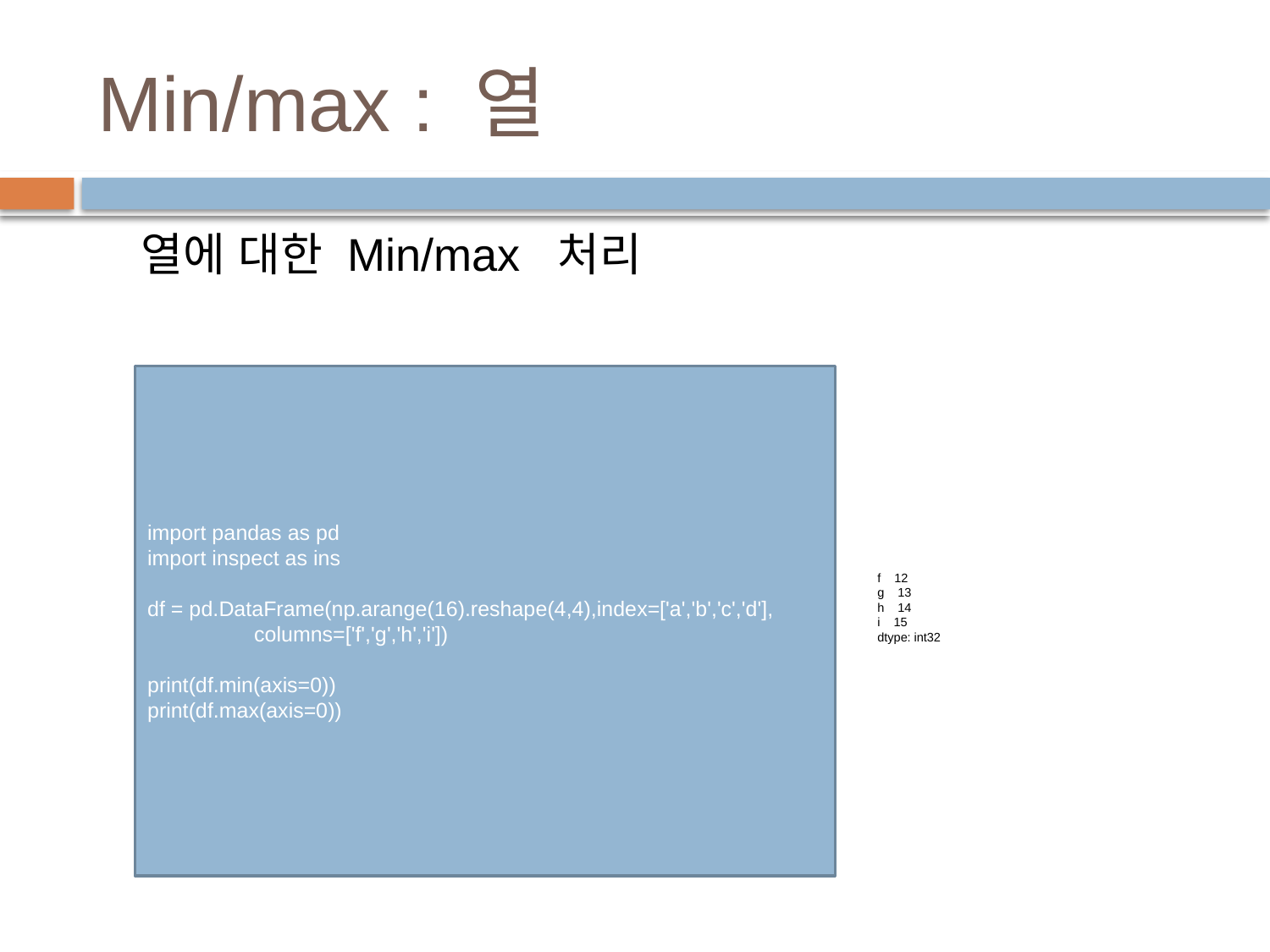

# Min/max : 열
열에 대한 Min/max  처리
import pandas as pd
import inspect as ins

df = pd.DataFrame(np.arange(16).reshape(4,4),index=['a','b','c','d'],
                  columns=['f','g','h','i'])

print(df.min(axis=0))
print(df.max(axis=0))
f    12
g    13
h    14
i    15
dtype: int32